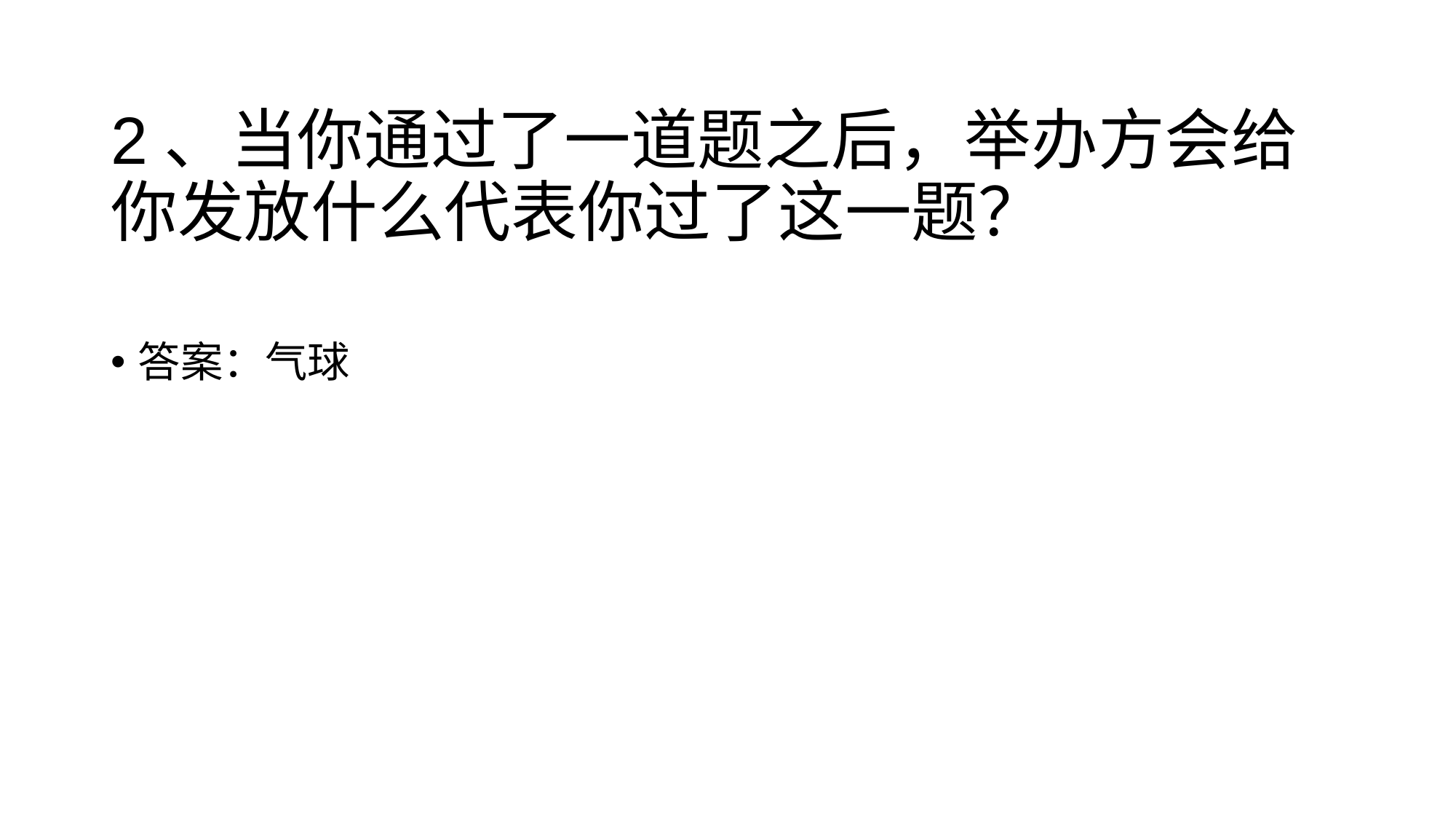

# 2、当你通过了一道题之后，举办方会给你发放什么代表你过了这一题？
答案：气球